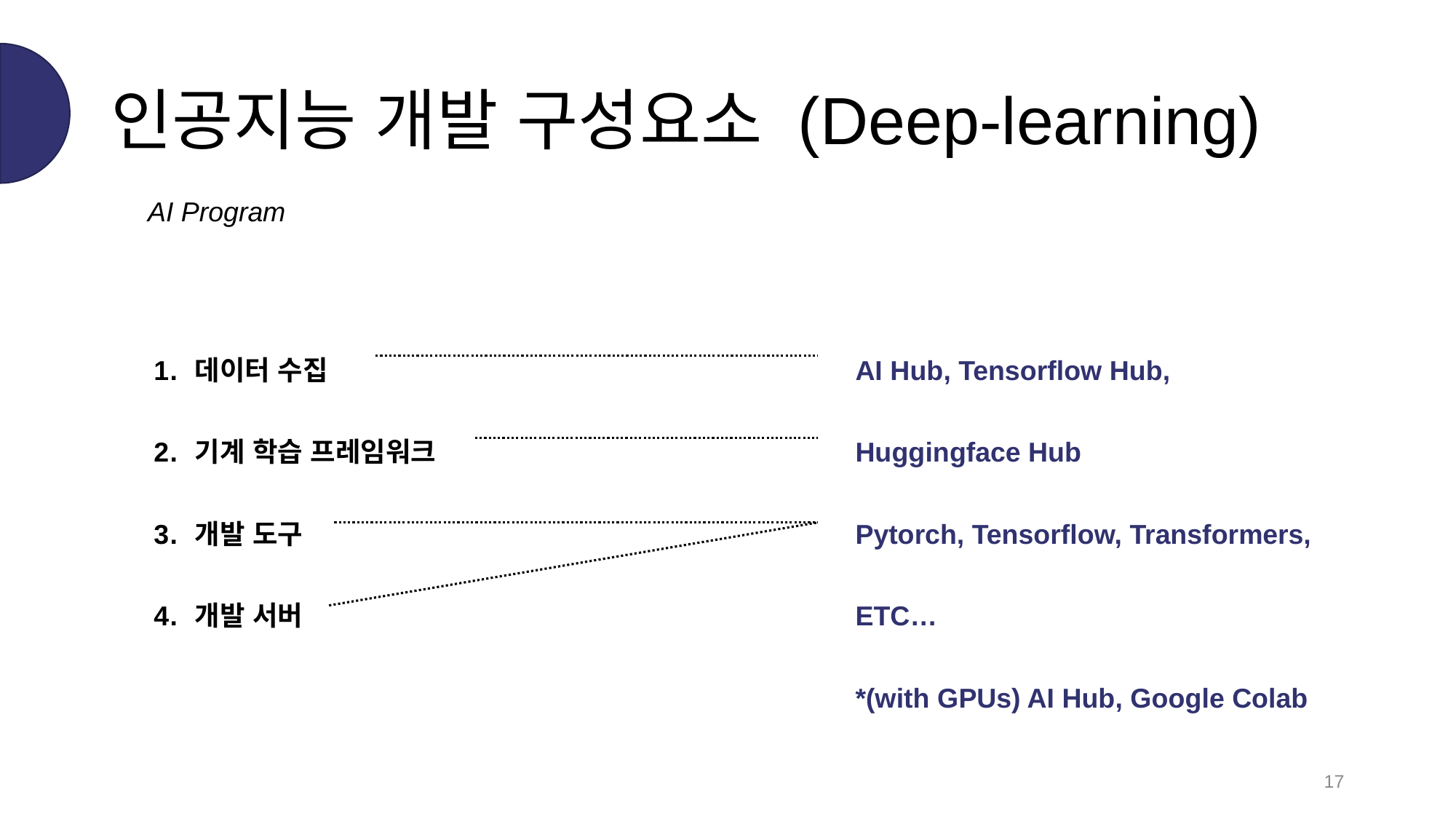

# 인공지능 개발 구성요소 (Deep-learning)
AI Program
데이터 수집
기계 학습 프레임워크
개발 도구
개발 서버
AI Hub, Tensorflow Hub, Huggingface Hub
Pytorch, Tensorflow, Transformers, ETC…
*(with GPUs) AI Hub, Google Colab
17